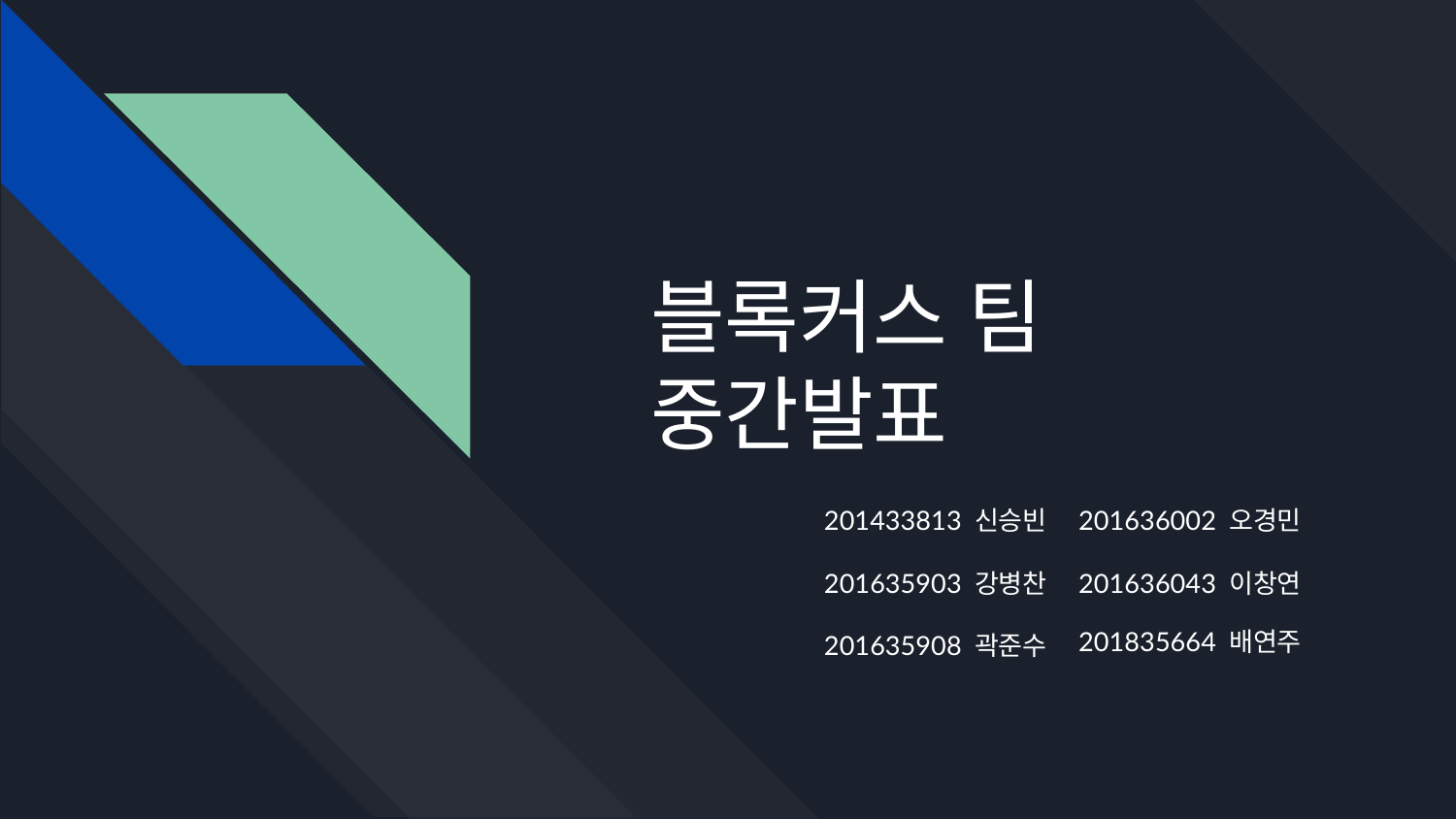

# 블록커스 팀
중간발표
201433813 신승빈
201635903 강병찬
201635908 곽준수
201636002 오경민
201636043 이창연
201835664 배연주